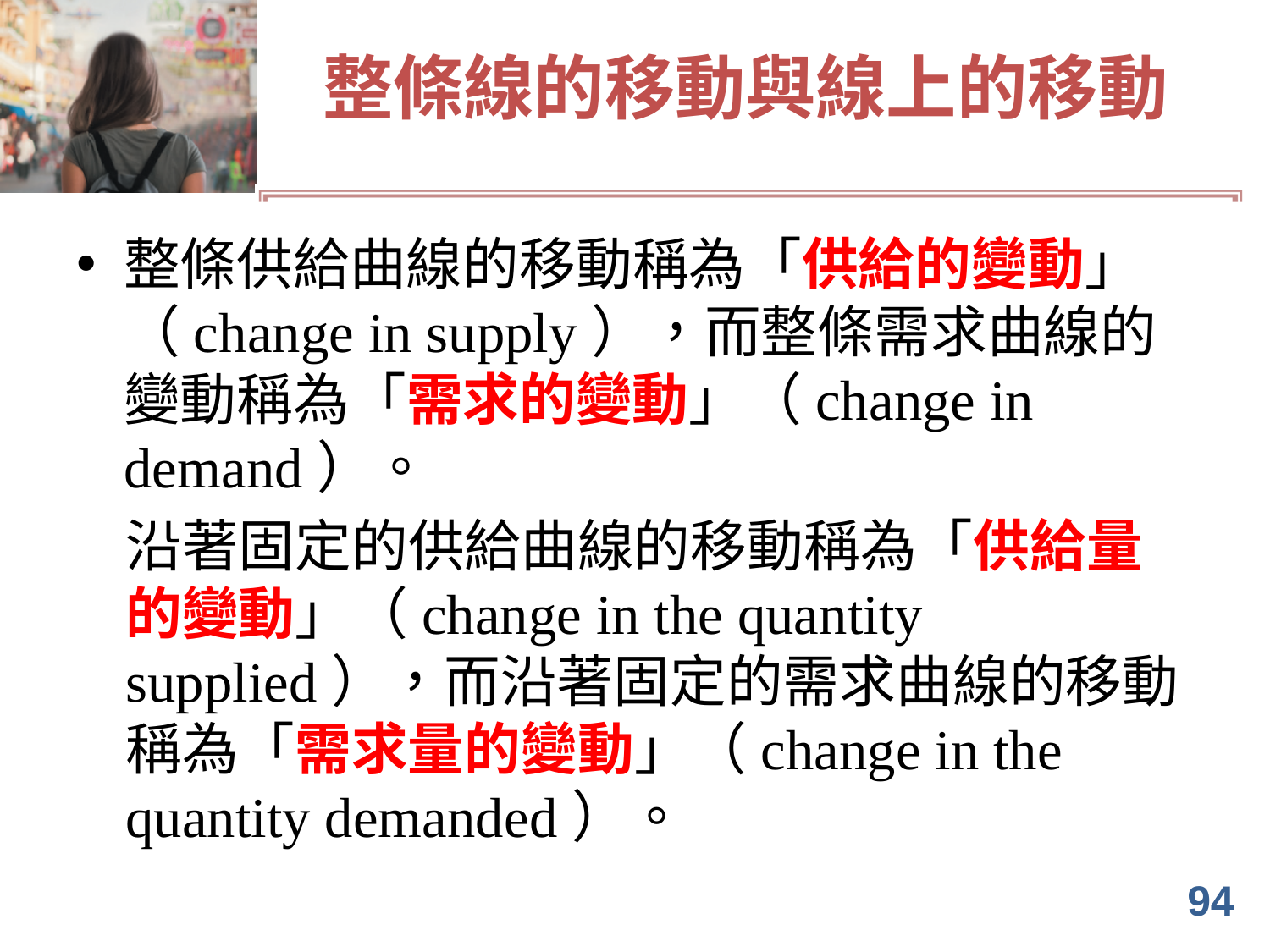

# 整條線的移動與線上的移動
整條供給曲線的移動稱為「供給的變動」（change in supply），而整條需求曲線的變動稱為「需求的變動」（change in demand）。
沿著固定的供給曲線的移動稱為「供給量的變動」（change in the quantity supplied），而沿著固定的需求曲線的移動稱為「需求量的變動」（change in the quantity demanded）。

94